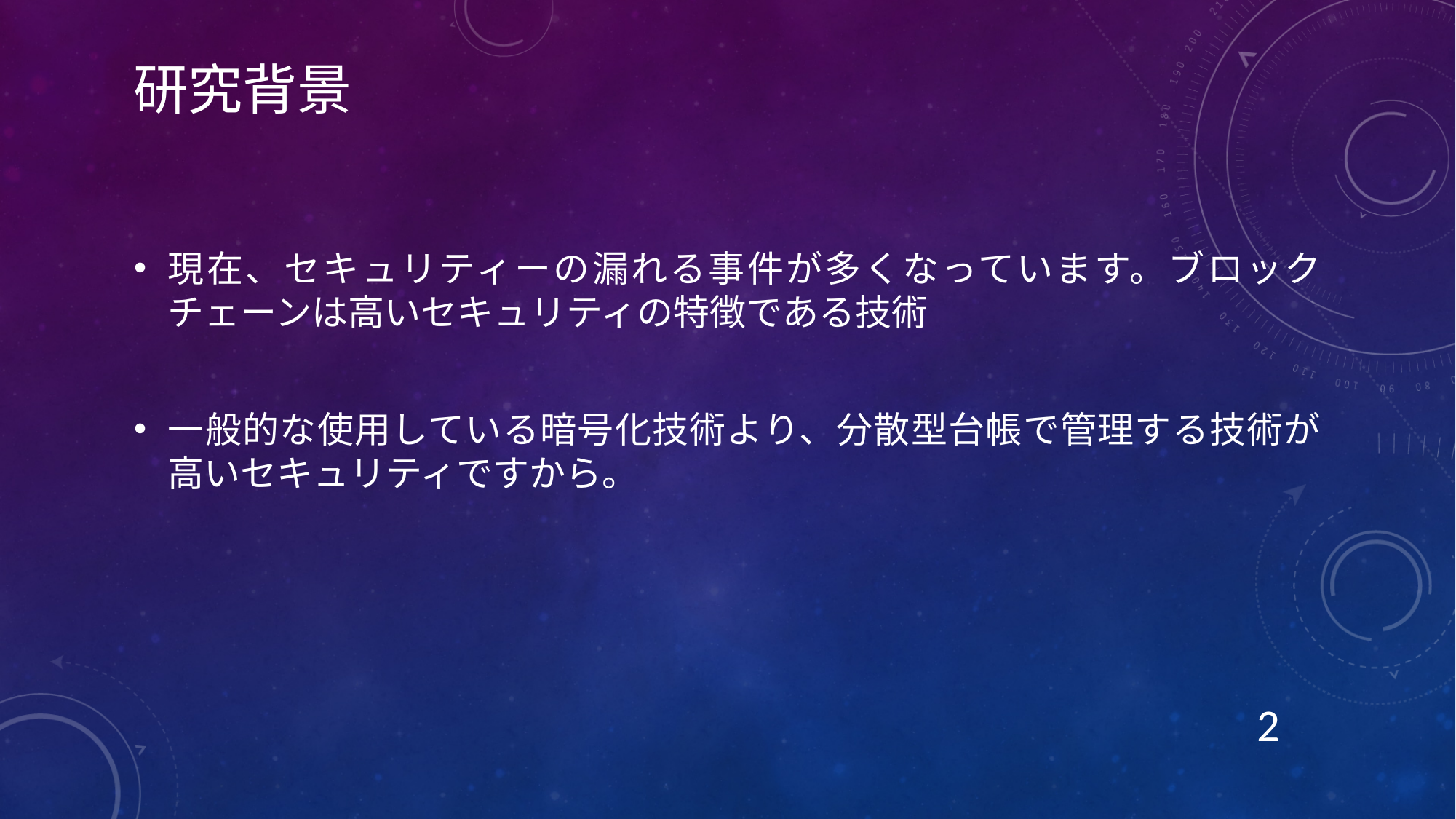

# 研究背景
現在、セキュリティーの漏れる事件が多くなっています。ブロックチェーンは高いセキュリティの特徴である技術

一般的な使用している暗号化技術より、分散型台帳で管理する技術が高いセキュリティですから。

2